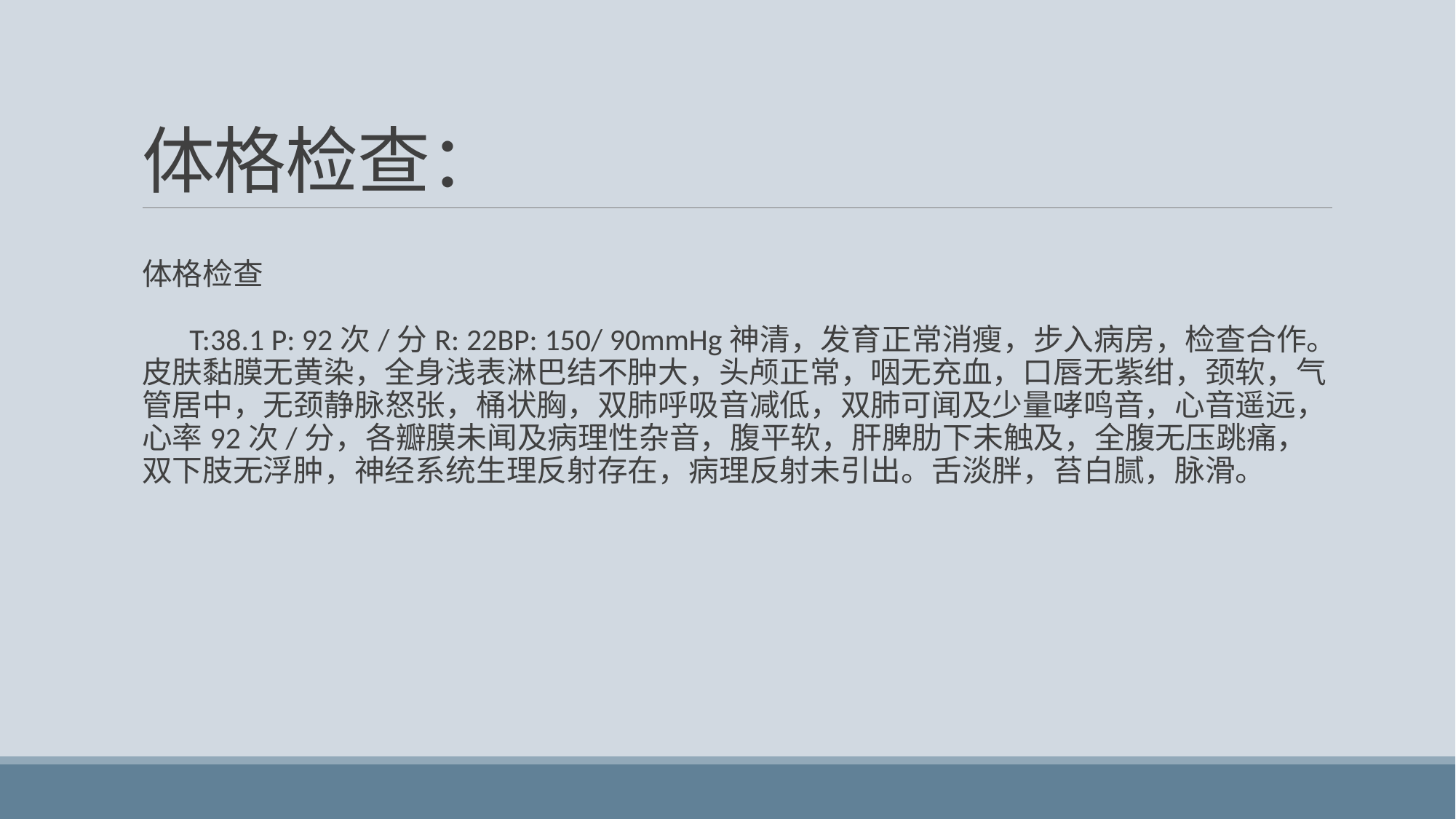

# 体格检查：
体格检查
      T:38.1 P: 92次/分R: 22BP: 150/ 90mmHg神清，发育正常消瘦，步入病房，检查合作。皮肤黏膜无黄染，全身浅表淋巴结不肿大，头颅正常，咽无充血，口唇无紫绀，颈软，气管居中，无颈静脉怒张，桶状胸，双肺呼吸音减低，双肺可闻及少量哮鸣音，心音遥远，心率92次/分，各瓣膜未闻及病理性杂音，腹平软，肝脾肋下未触及，全腹无压跳痛，双下肢无浮肿，神经系统生理反射存在，病理反射未引出。舌淡胖，苔白腻，脉滑。